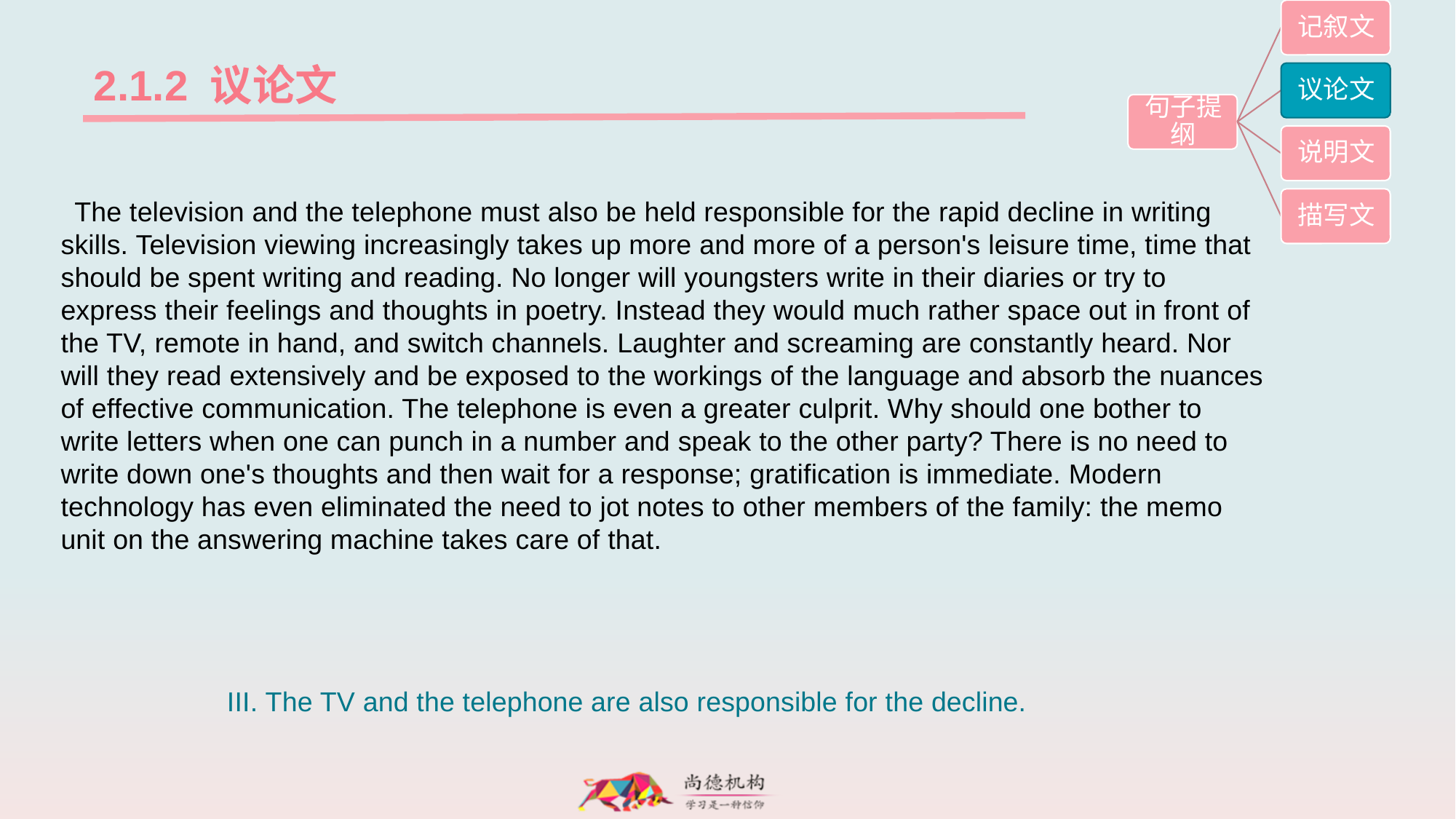

句子提纲

记叙文

议论文

说明文

描写文
2.1.2 议论文
The television and the telephone must also be held responsible for the rapid decline in writing skills. Television viewing increasingly takes up more and more of a person's leisure time, time that should be spent writing and reading. No longer will youngsters write in their diaries or try to express their feelings and thoughts in poetry. Instead they would much rather space out in front of the TV, remote in hand, and switch channels. Laughter and screaming are constantly heard. Nor will they read extensively and be exposed to the workings of the language and absorb the nuances of effective communication. The telephone is even a greater culprit. Why should one bother to write letters when one can punch in a number and speak to the other party? There is no need to write down one's thoughts and then wait for a response; gratification is immediate. Modern technology has even eliminated the need to jot notes to other members of the family: the memo unit on the answering machine takes care of that.
III. The TV and the telephone are also responsible for the decline.